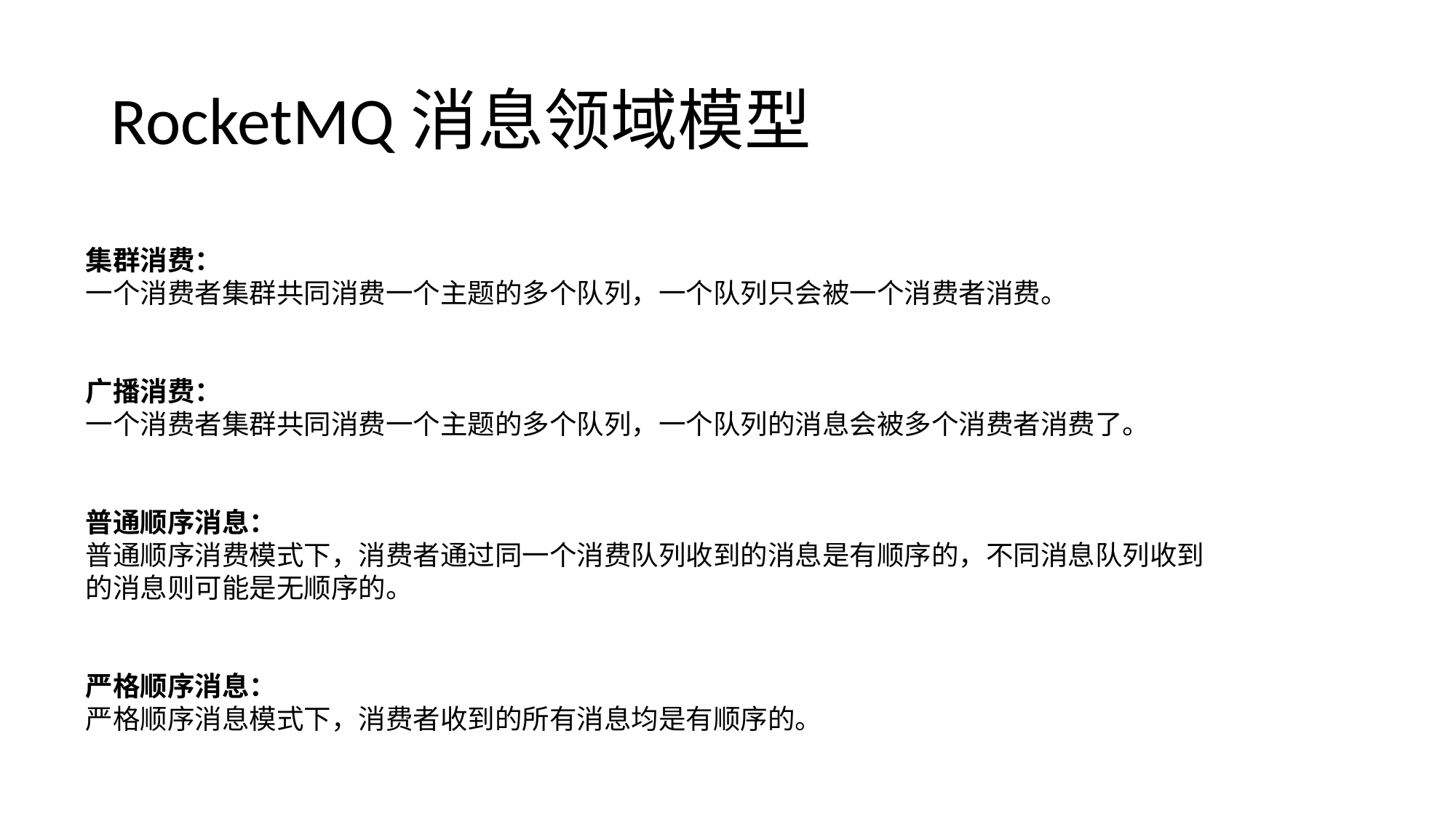

# RocketMQ消息领域模型
集群消费：
一个消费者集群共同消费一个主题的多个队列，一个队列只会被一个消费者消费。

广播消费：
一个消费者集群共同消费一个主题的多个队列，一个队列的消息会被多个消费者消费了。

普通顺序消息：
普通顺序消费模式下，消费者通过同一个消费队列收到的消息是有顺序的，不同消息队列收到的消息则可能是无顺序的。

严格顺序消息：
严格顺序消息模式下，消费者收到的所有消息均是有顺序的。